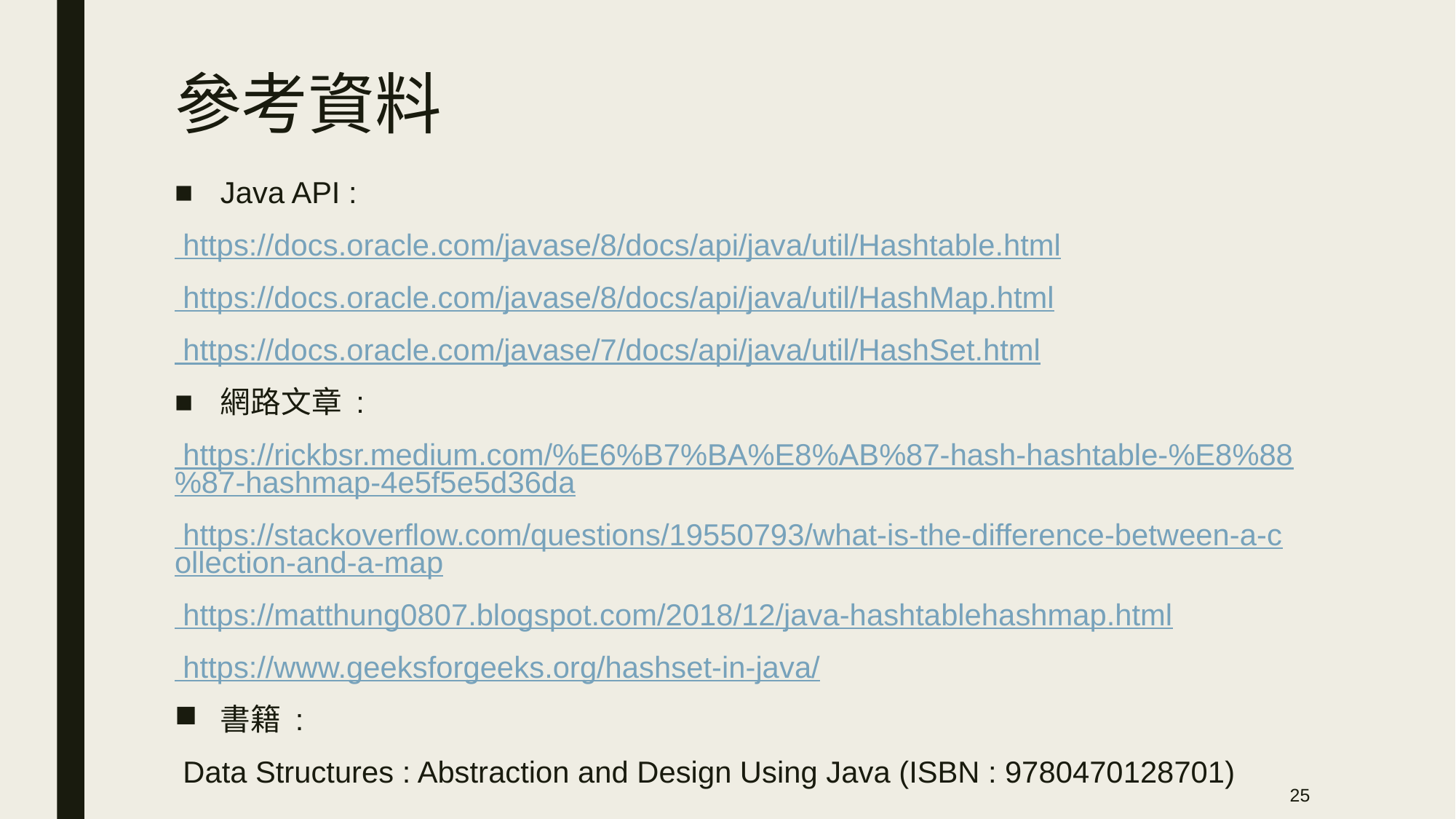

# 參考資料
Java API :
 https://docs.oracle.com/javase/8/docs/api/java/util/Hashtable.html
 https://docs.oracle.com/javase/8/docs/api/java/util/HashMap.html
 https://docs.oracle.com/javase/7/docs/api/java/util/HashSet.html
網路文章 :
 https://rickbsr.medium.com/%E6%B7%BA%E8%AB%87-hash-hashtable-%E8%88%87-hashmap-4e5f5e5d36da
 https://stackoverflow.com/questions/19550793/what-is-the-difference-between-a-collection-and-a-map
 https://matthung0807.blogspot.com/2018/12/java-hashtablehashmap.html
 https://www.geeksforgeeks.org/hashset-in-java/
書籍 :
 Data Structures : Abstraction and Design Using Java (ISBN : 9780470128701)

25